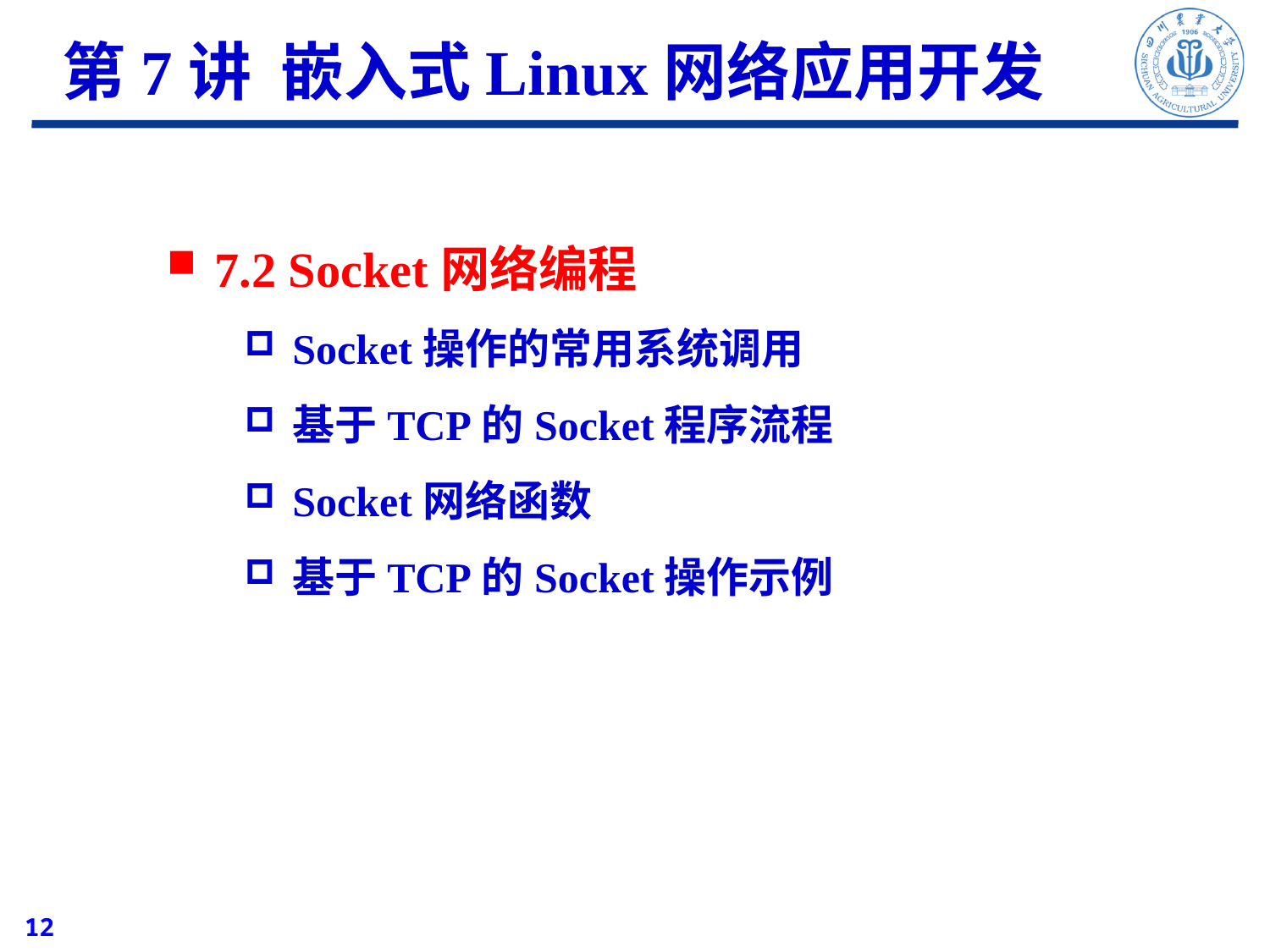

第7讲  嵌入式Linux网络应用开发
7.2 Socket网络编程
Socket操作的常用系统调用
基于TCP的Socket程序流程
Socket网络函数
基于TCP的Socket操作示例